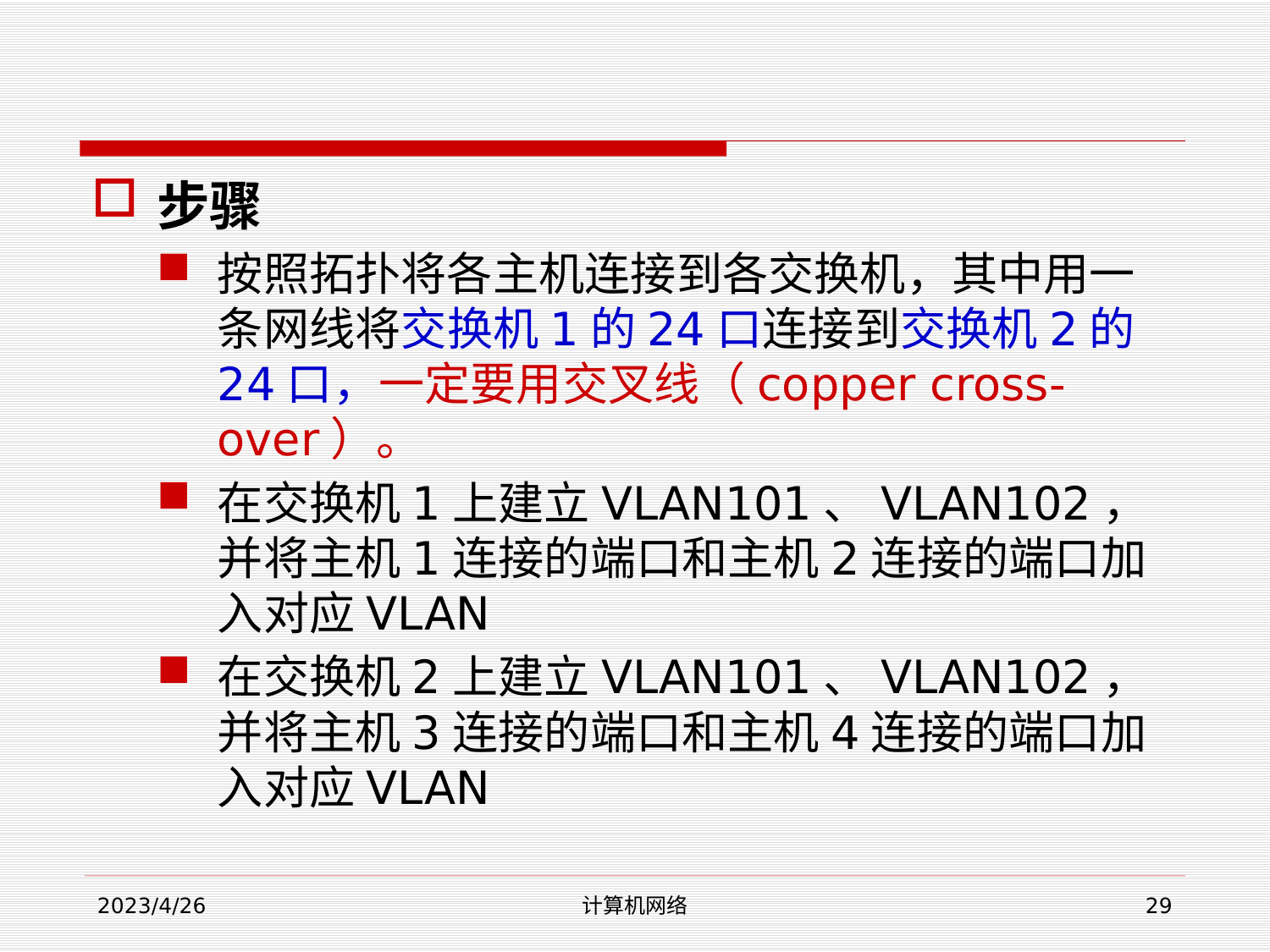

#
步骤
按照拓扑将各主机连接到各交换机，其中用一条网线将交换机1的24口连接到交换机2的24口，一定要用交叉线（copper cross-over）。
在交换机1上建立VLAN101、VLAN102，并将主机1连接的端口和主机2连接的端口加入对应VLAN
在交换机2上建立VLAN101、VLAN102，并将主机3连接的端口和主机4连接的端口加入对应VLAN
2023/4/26
计算机网络
29